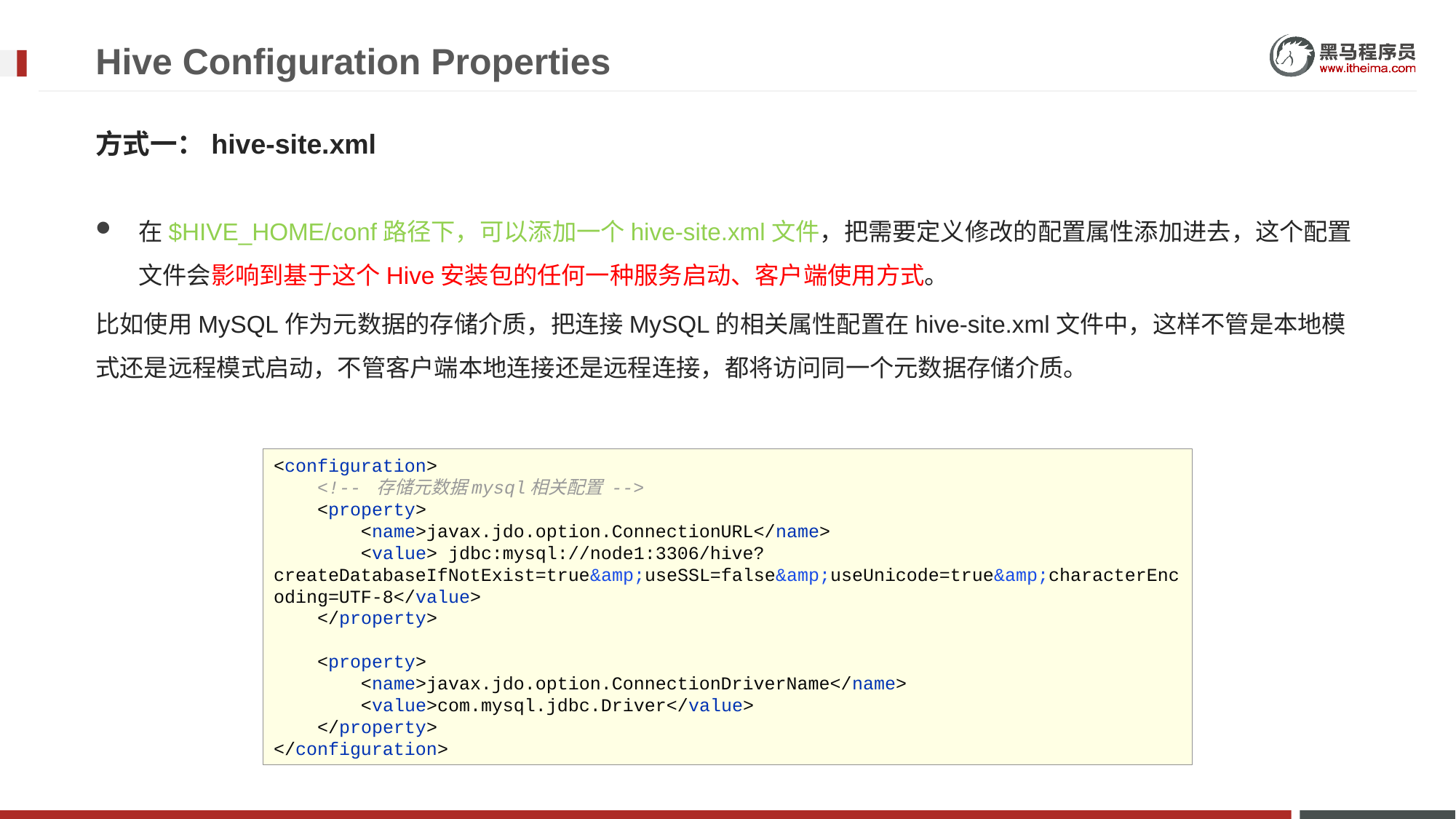

# Hive Configuration Properties
方式一：hive-site.xml
在$HIVE_HOME/conf路径下，可以添加一个hive-site.xml文件，把需要定义修改的配置属性添加进去，这个配置文件会影响到基于这个Hive安装包的任何一种服务启动、客户端使用方式。
比如使用MySQL作为元数据的存储介质，把连接MySQL的相关属性配置在hive-site.xml文件中，这样不管是本地模式还是远程模式启动，不管客户端本地连接还是远程连接，都将访问同一个元数据存储介质。
<configuration>
    <!-- 存储元数据mysql相关配置 -->
    <property>
        <name>javax.jdo.option.ConnectionURL</name>
        <value> jdbc:mysql://node1:3306/hive?createDatabaseIfNotExist=true&amp;useSSL=false&amp;useUnicode=true&amp;characterEncoding=UTF-8</value>
    </property>
    <property>
        <name>javax.jdo.option.ConnectionDriverName</name>
        <value>com.mysql.jdbc.Driver</value>
    </property>
</configuration>